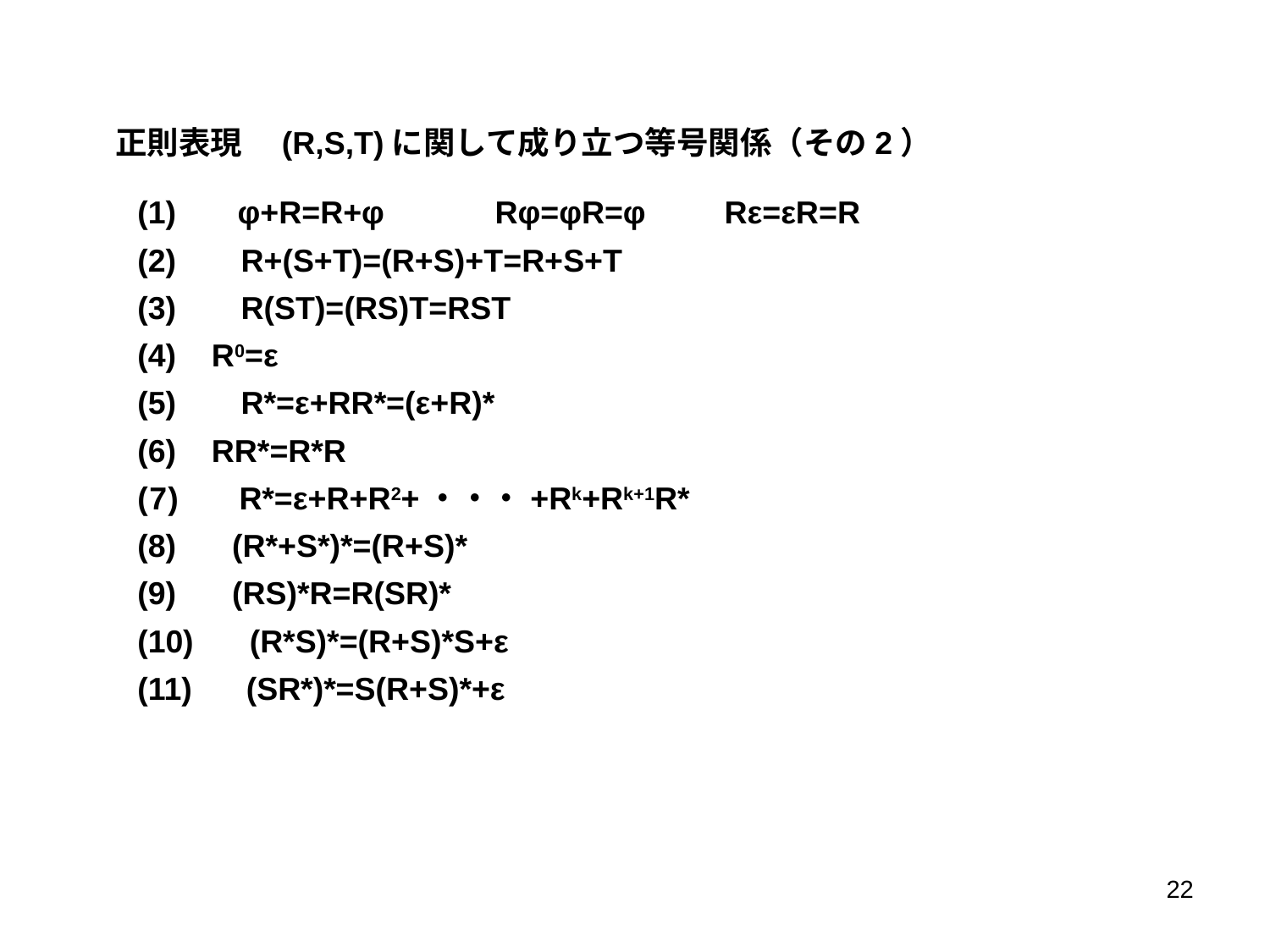

正則表現　(R,S,T)に関して成り立つ等号関係（その2）
(1)　  φ+R=R+φ　　　Rφ=φR=φ　　Rε=εR=R
(2)  　R+(S+T)=(R+S)+T=R+S+T
(3)  　R(ST)=(RS)T=RST
(4)    R0=ε
(5)  　R*=ε+RR*=(ε+R)*
   RR*=R*R
 　R*=ε+R+R2+・・・+Rk+Rk+1R*
(8) 　(R*+S*)*=(R+S)*
(9) 　(RS)*R=R(SR)*
(10) 　(R*S)*=(R+S)*S+ε
(11)　 (SR*)*=S(R+S)*+ε
22